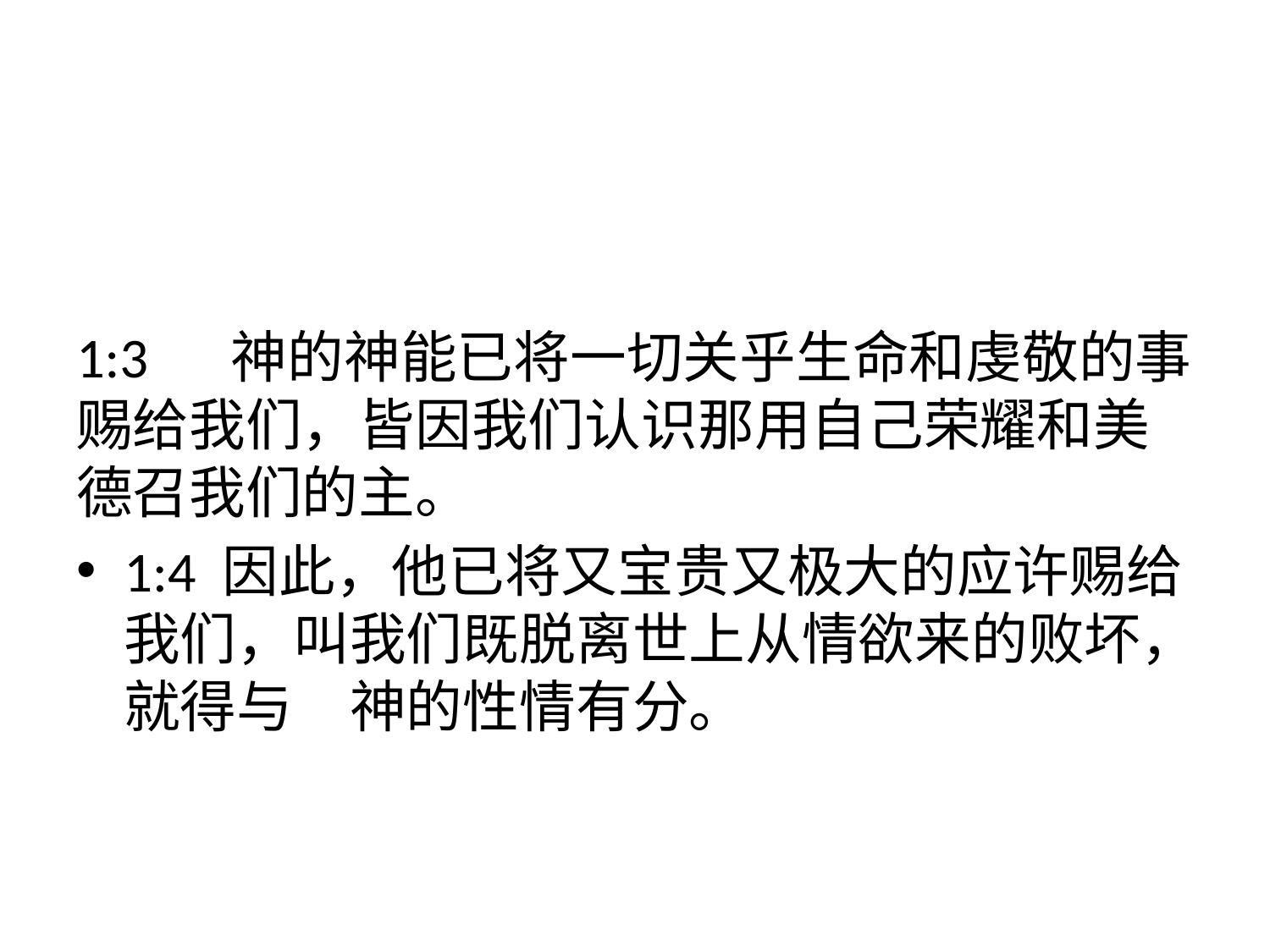

#

1:3 　神的神能已将一切关乎生命和虔敬的事赐给我们，皆因我们认识那用自己荣耀和美德召我们的主。
1:4 因此，他已将又宝贵又极大的应许赐给我们，叫我们既脱离世上从情欲来的败坏，就得与　神的性情有分。